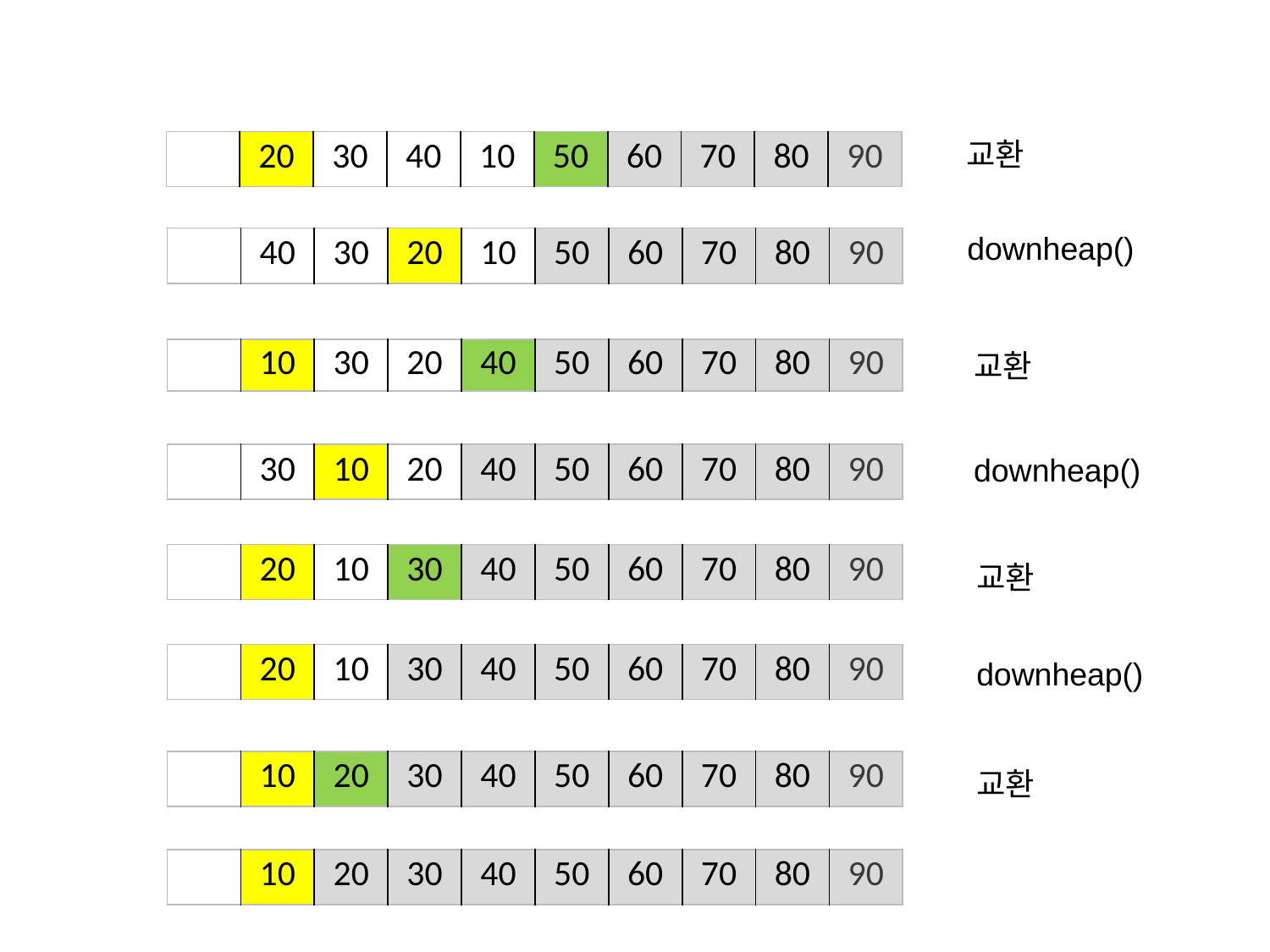

교환
|  | 20 | 30 | 40 | 10 | 50 | 60 | 70 | 80 | 90 |
| --- | --- | --- | --- | --- | --- | --- | --- | --- | --- |
downheap()
|  | 40 | 30 | 20 | 10 | 50 | 60 | 70 | 80 | 90 |
| --- | --- | --- | --- | --- | --- | --- | --- | --- | --- |
|  | 10 | 30 | 20 | 40 | 50 | 60 | 70 | 80 | 90 |
| --- | --- | --- | --- | --- | --- | --- | --- | --- | --- |
교환
downheap()
|  | 30 | 10 | 20 | 40 | 50 | 60 | 70 | 80 | 90 |
| --- | --- | --- | --- | --- | --- | --- | --- | --- | --- |
|  | 20 | 10 | 30 | 40 | 50 | 60 | 70 | 80 | 90 |
| --- | --- | --- | --- | --- | --- | --- | --- | --- | --- |
교환
|  | 20 | 10 | 30 | 40 | 50 | 60 | 70 | 80 | 90 |
| --- | --- | --- | --- | --- | --- | --- | --- | --- | --- |
downheap()
|  | 10 | 20 | 30 | 40 | 50 | 60 | 70 | 80 | 90 |
| --- | --- | --- | --- | --- | --- | --- | --- | --- | --- |
교환
|  | 10 | 20 | 30 | 40 | 50 | 60 | 70 | 80 | 90 |
| --- | --- | --- | --- | --- | --- | --- | --- | --- | --- |